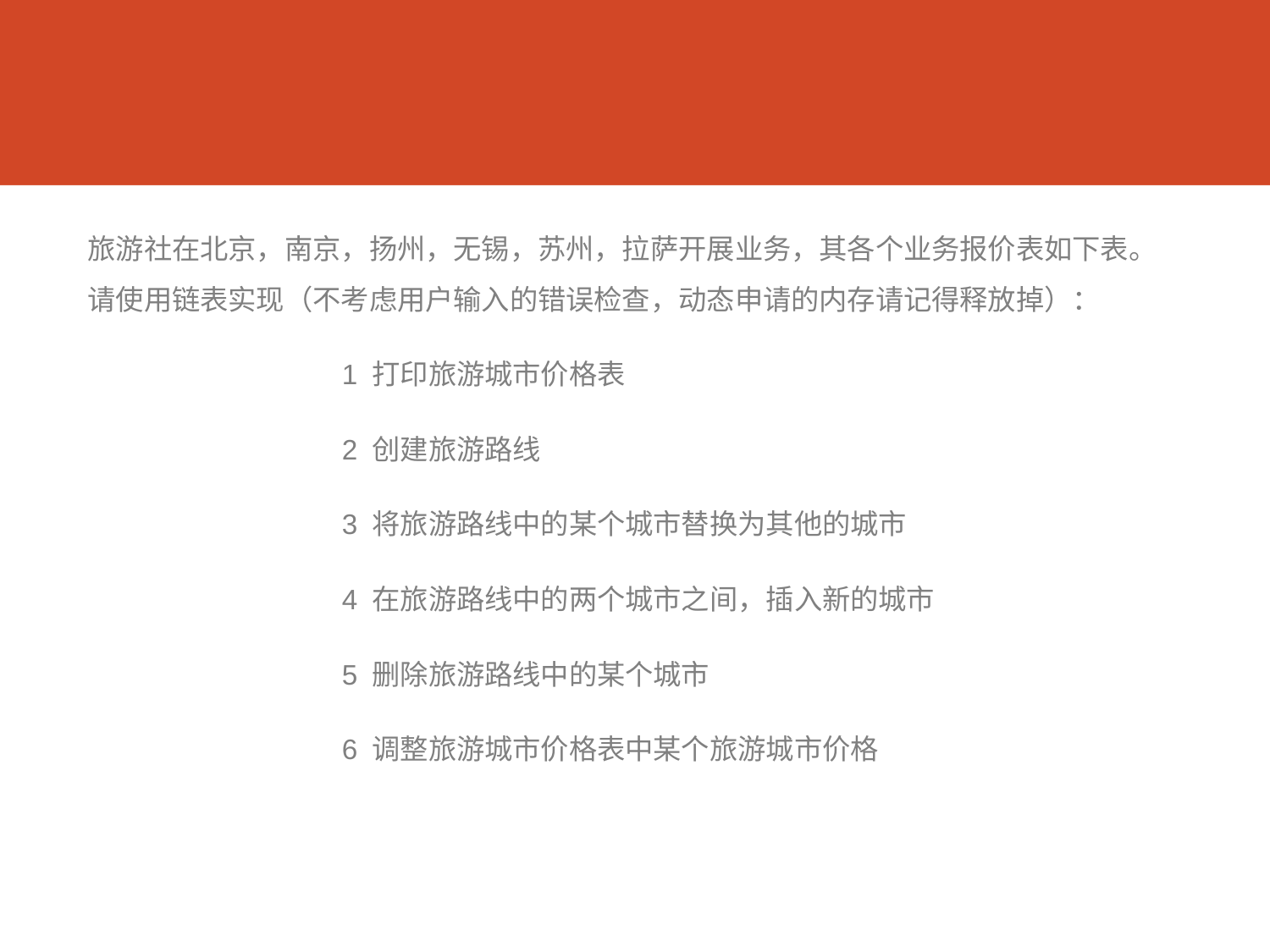

#
旅游社在北京，南京，扬州，无锡，苏州，拉萨开展业务，其各个业务报价表如下表。请使用链表实现（不考虑用户输入的错误检查，动态申请的内存请记得释放掉）：
		1 打印旅游城市价格表
		2 创建旅游路线
		3 将旅游路线中的某个城市替换为其他的城市
 		4 在旅游路线中的两个城市之间，插入新的城市
		5 删除旅游路线中的某个城市
		6 调整旅游城市价格表中某个旅游城市价格